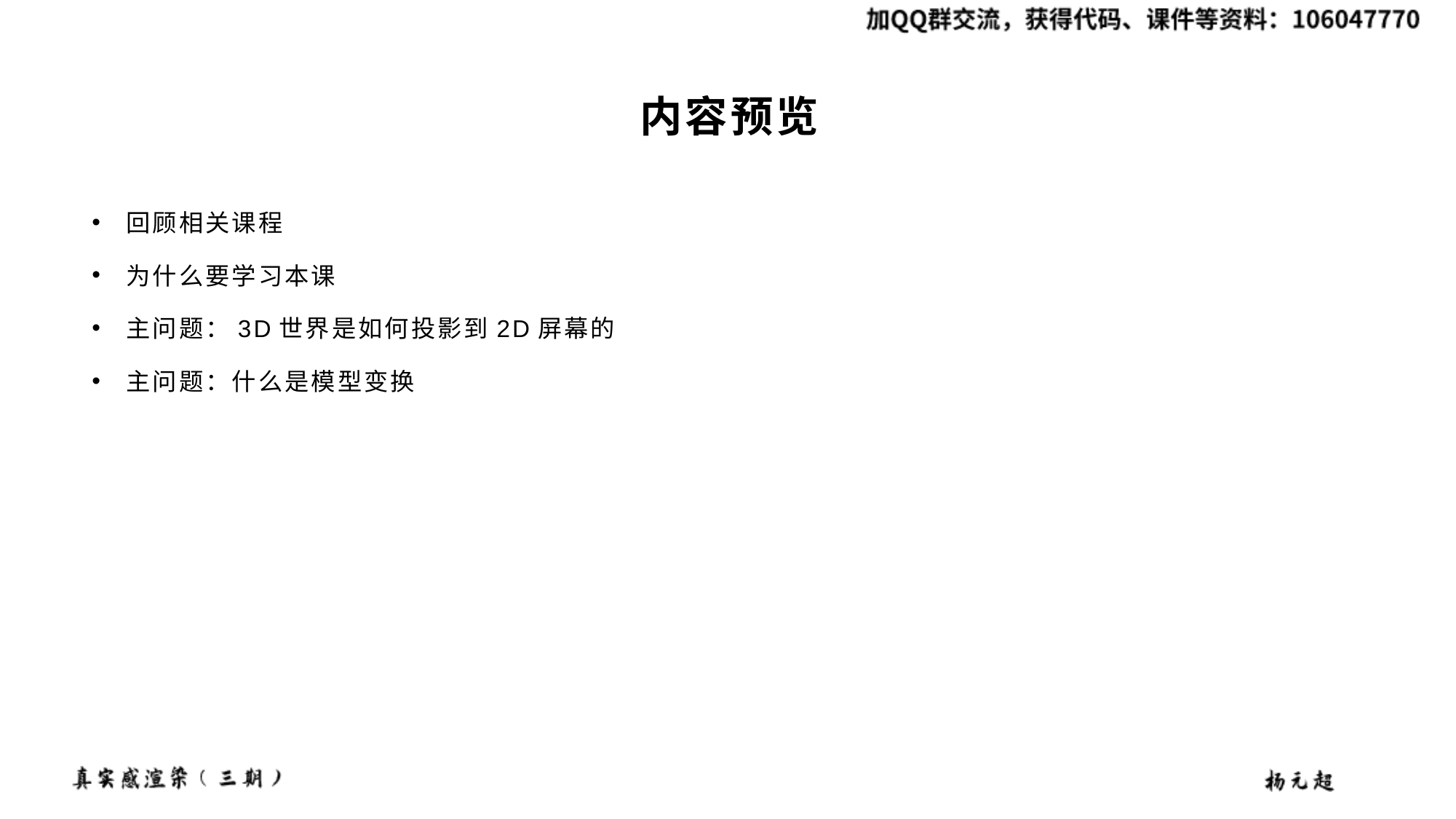

# 内容预览
回顾相关课程
为什么要学习本课
主问题：3D世界是如何投影到2D屏幕的
主问题：什么是模型变换